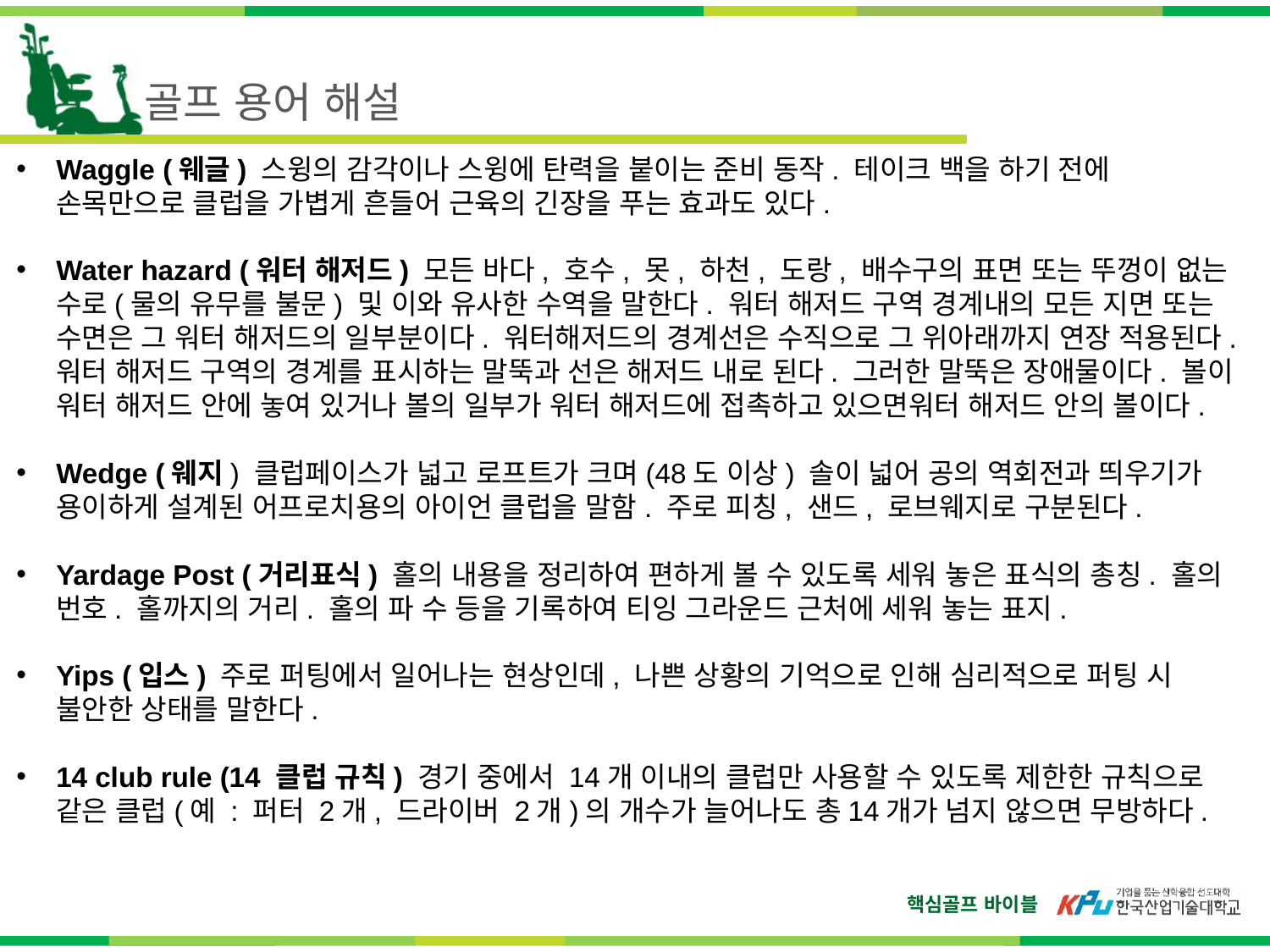

골프 용어 해설

Waggle (웨글) 스윙의 감각이나 스윙에 탄력을 붙이는 준비 동작. 테이크 백을 하기 전에 손목만으로 클럽을 가볍게 흔들어 근육의 긴장을 푸는 효과도 있다.

Water hazard (워터 해저드) 모든 바다, 호수, 못, 하천, 도랑, 배수구의 표면 또는 뚜껑이 없는 수로(물의 유무를 불문) 및 이와 유사한 수역을 말한다. 워터 해저드 구역 경계내의 모든 지면 또는 수면은 그 워터 해저드의 일부분이다. 워터해저드의 경계선은 수직으로 그 위아래까지 연장 적용된다. 워터 해저드 구역의 경계를 표시하는 말뚝과 선은 해저드 내로 된다. 그러한 말뚝은 장애물이다. 볼이 워터 해저드 안에 놓여 있거나 볼의 일부가 워터 해저드에 접촉하고 있으면워터 해저드 안의 볼이다.

Wedge (웨지) 클럽페이스가 넓고 로프트가 크며(48도 이상) 솔이 넓어 공의 역회전과 띄우기가 용이하게 설계된 어프로치용의 아이언 클럽을 말함. 주로 피칭, 샌드, 로브웨지로 구분된다.

Yardage Post (거리표식) 홀의 내용을 정리하여 편하게 볼 수 있도록 세워 놓은 표식의 총칭. 홀의 번호. 홀까지의 거리. 홀의 파 수 등을 기록하여 티잉 그라운드 근처에 세워 놓는 표지.

Yips (입스) 주로 퍼팅에서 일어나는 현상인데, 나쁜 상황의 기억으로 인해 심리적으로 퍼팅 시 불안한 상태를 말한다.

14 club rule (14 클럽 규칙) 경기 중에서 14개 이내의 클럽만 사용할 수 있도록 제한한 규칙으로 같은 클럽(예 : 퍼터 2개, 드라이버 2개)의 개수가 늘어나도 총14개가 넘지 않으면 무방하다.